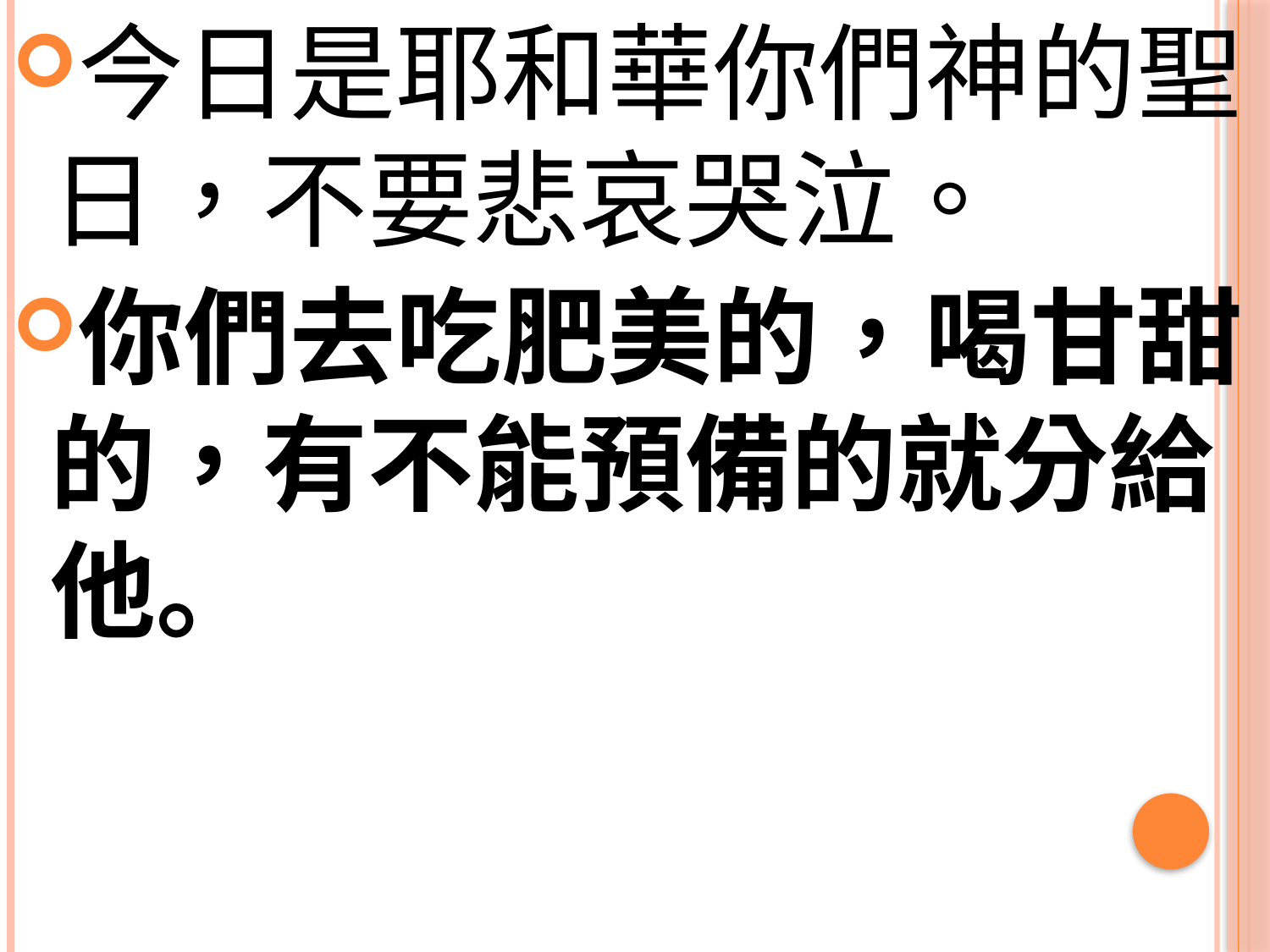

今日是耶和華你們神的聖日，不要悲哀哭泣。
你們去吃肥美的，喝甘甜的，有不能預備的就分給他。